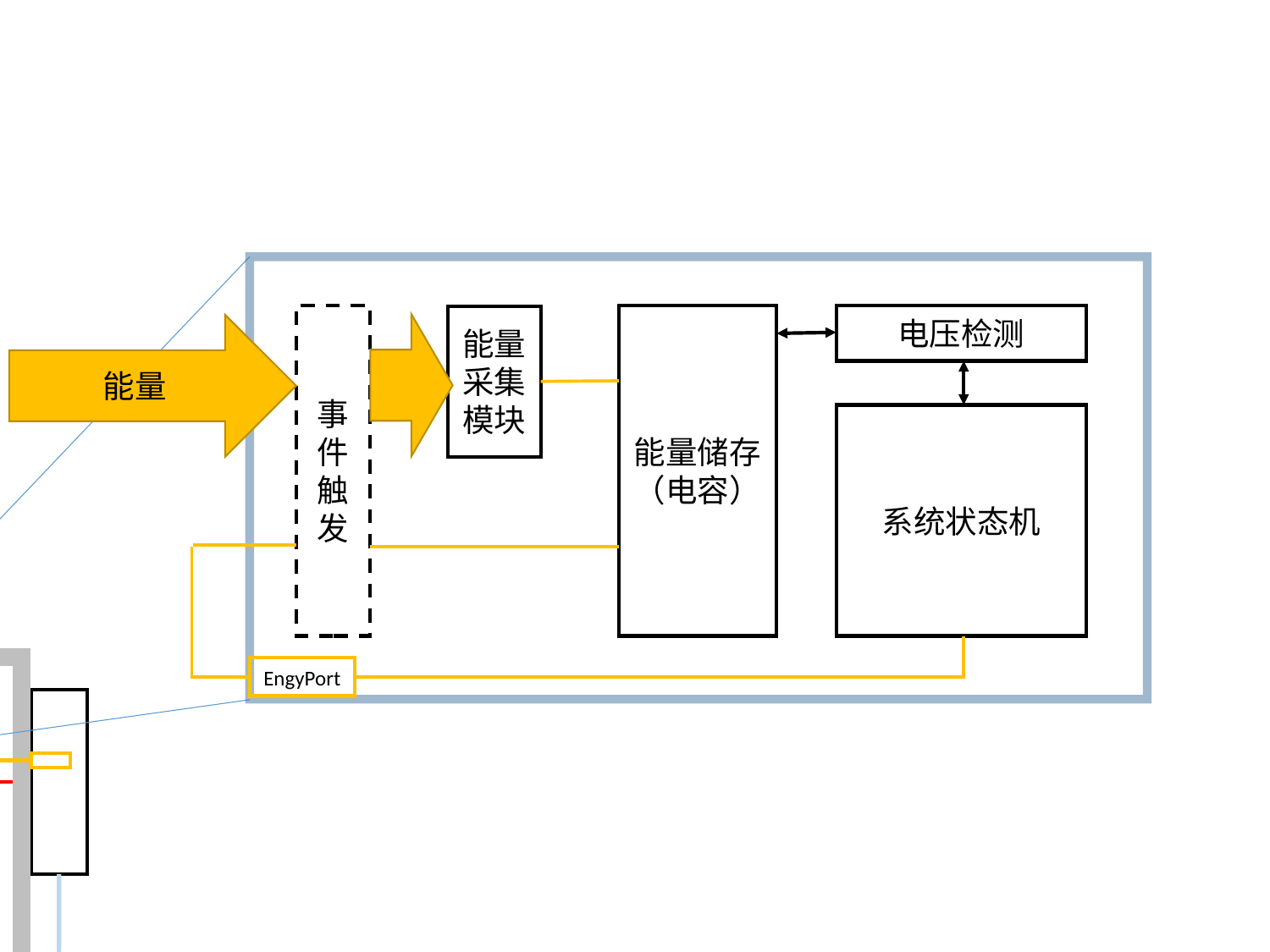

事件触发
电压检测
能量储存（电容）
能量采集模块

能量
系统状态机

EngyPort